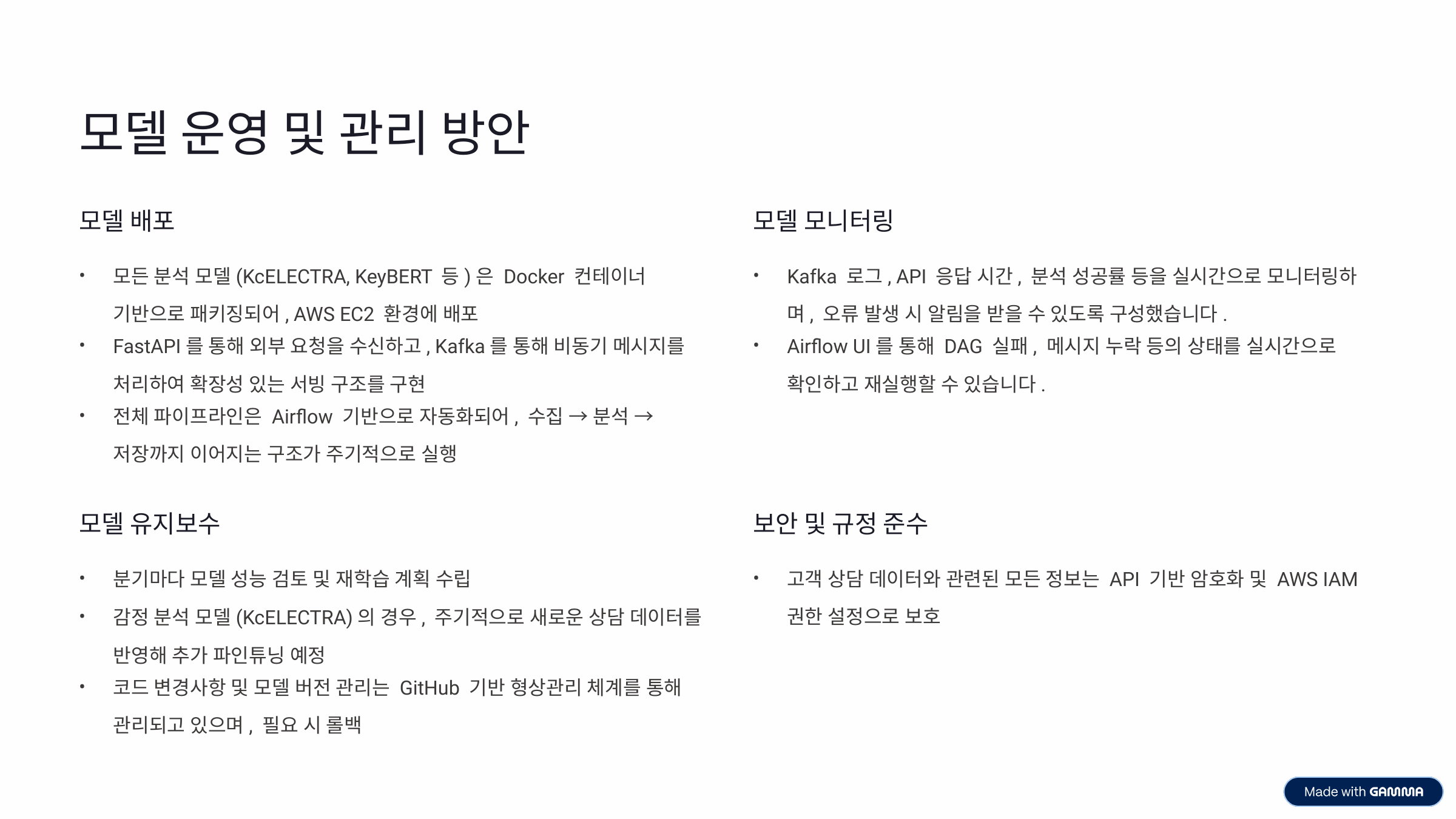

모델 운영 및 관리 방안
모델 배포
모델 모니터링
모든 분석 모델(KcELECTRA, KeyBERT 등)은 Docker 컨테이너 기반으로 패키징되어, AWS EC2 환경에 배포
Kafka 로그, API 응답 시간, 분석 성공률 등을 실시간으로 모니터링하며, 오류 발생 시 알림을 받을 수 있도록 구성했습니다.
FastAPI를 통해 외부 요청을 수신하고, Kafka를 통해 비동기 메시지를 처리하여 확장성 있는 서빙 구조를 구현
Airflow UI를 통해 DAG 실패, 메시지 누락 등의 상태를 실시간으로 확인하고 재실행할 수 있습니다.
전체 파이프라인은 Airflow 기반으로 자동화되어, 수집 → 분석 → 저장까지 이어지는 구조가 주기적으로 실행
모델 유지보수
보안 및 규정 준수
분기마다 모델 성능 검토 및 재학습 계획 수립
고객 상담 데이터와 관련된 모든 정보는 API 기반 암호화 및 AWS IAM 권한 설정으로 보호
감정 분석 모델(KcELECTRA)의 경우, 주기적으로 새로운 상담 데이터를 반영해 추가 파인튜닝 예정
코드 변경사항 및 모델 버전 관리는 GitHub 기반 형상관리 체계를 통해 관리되고 있으며, 필요 시 롤백